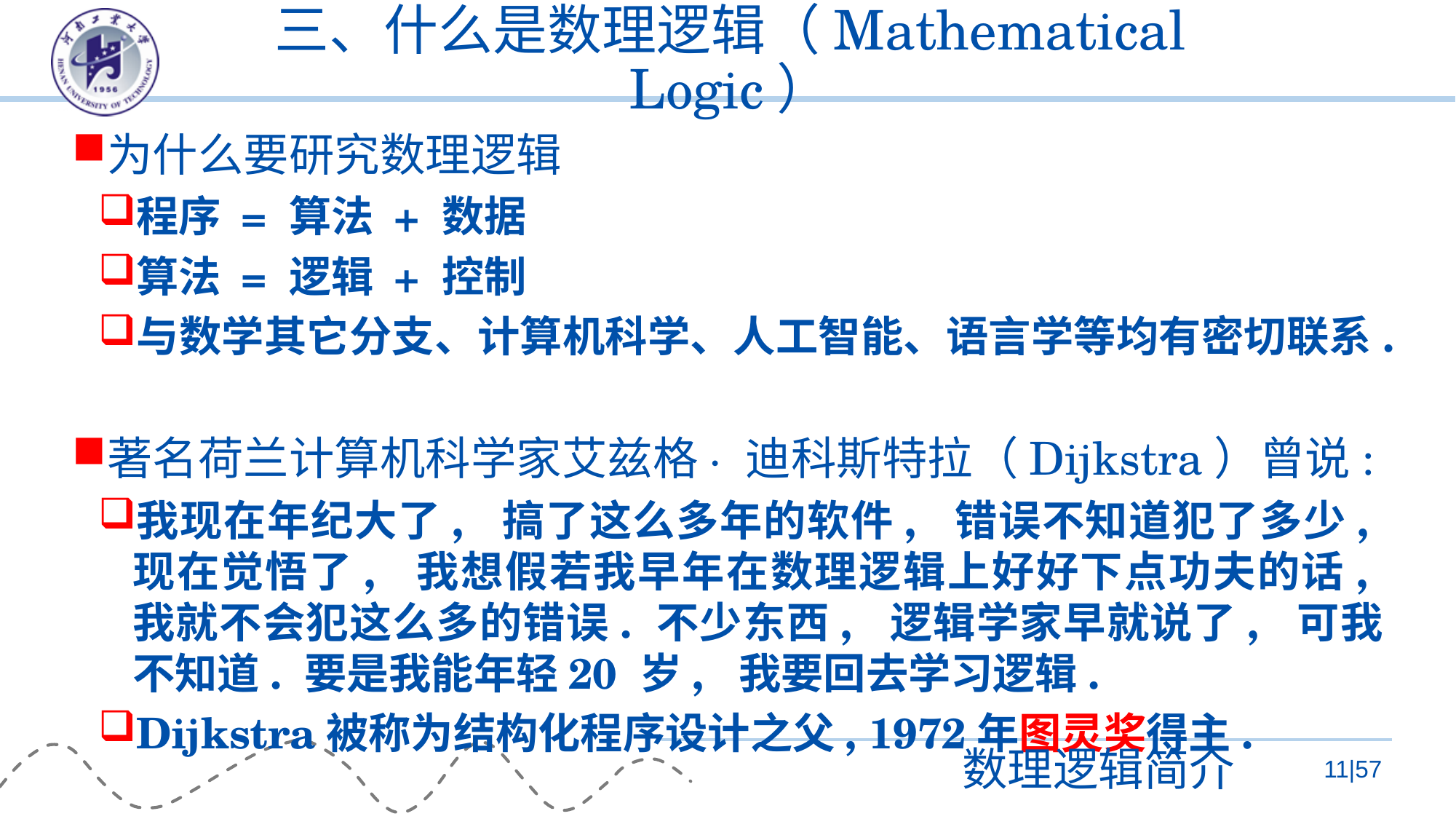

# 三、什么是数理逻辑（Mathematical Logic）
为什么要研究数理逻辑
程序 = 算法 + 数据
算法 = 逻辑 + 控制
与数学其它分支、计算机科学、人工智能、语言学等均有密切联系.
著名荷兰计算机科学家艾兹格· 迪科斯特拉（Dijkstra）曾说:
我现在年纪大了,  搞了这么多年的软件,  错误不知道犯了多少,  现在觉悟了,  我想假若我早年在数理逻辑上好好下点功夫的话,  我就不会犯这么多的错误. 不少东西,  逻辑学家早就说了,  可我不知道. 要是我能年轻20 岁,  我要回去学习逻辑.
Dijkstra被称为结构化程序设计之父, 1972年图灵奖得主.
数理逻辑简介
11|57